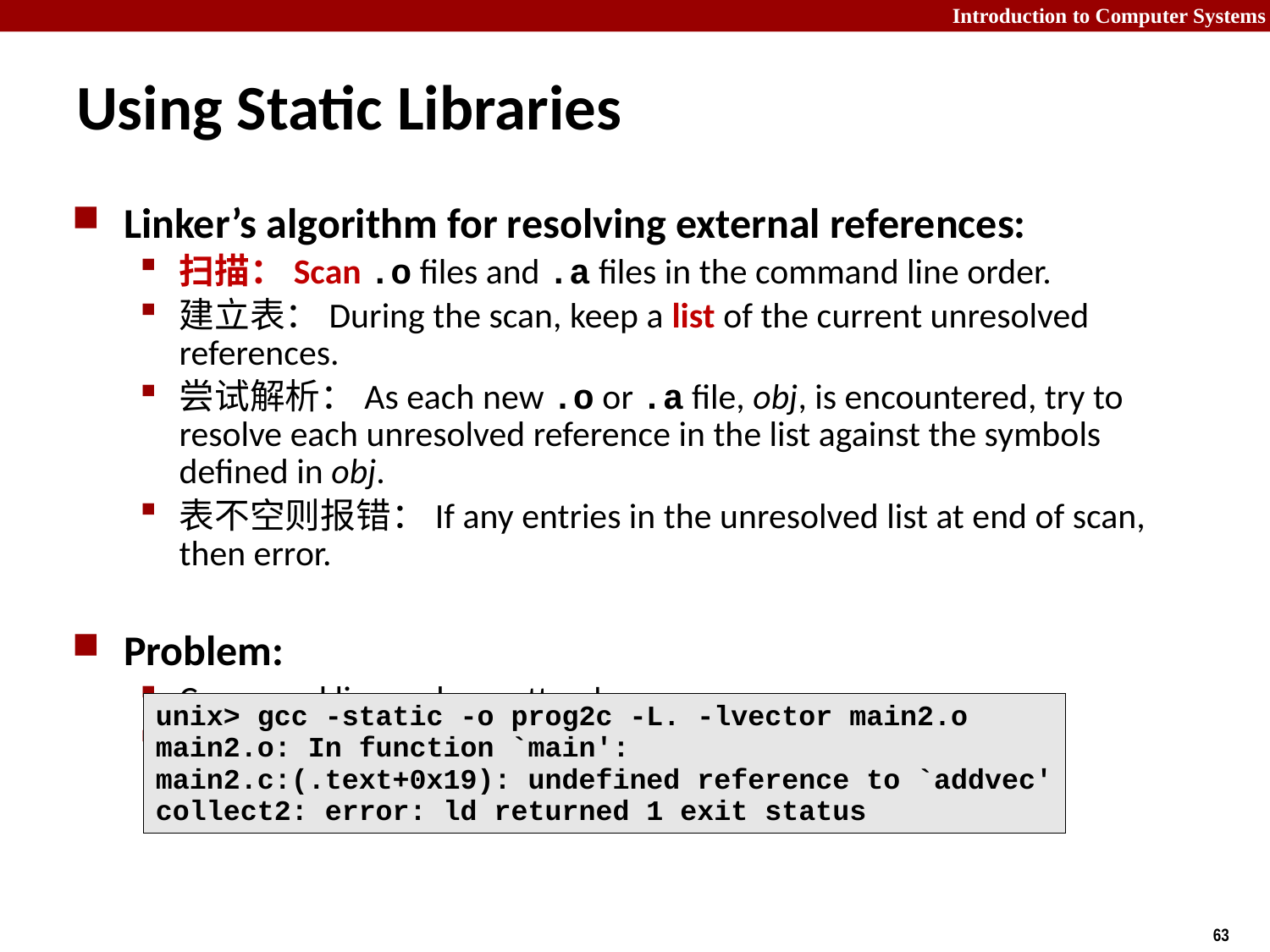

Using Static Libraries
Linker’s algorithm for resolving external references:
扫描：Scan .o files and .a files in the command line order.
建立表：During the scan, keep a list of the current unresolved references.
尝试解析：As each new .o or .a file, obj, is encountered, try to resolve each unresolved reference in the list against the symbols defined in obj.
表不空则报错：If any entries in the unresolved list at end of scan, then error.

Problem:
Command line order matters!
Moral: put libraries at the end of the command line.
unix> gcc -static -o prog2c -L. -lvector main2.o
main2.o: In function `main':
main2.c:(.text+0x19): undefined reference to `addvec'
collect2: error: ld returned 1 exit status